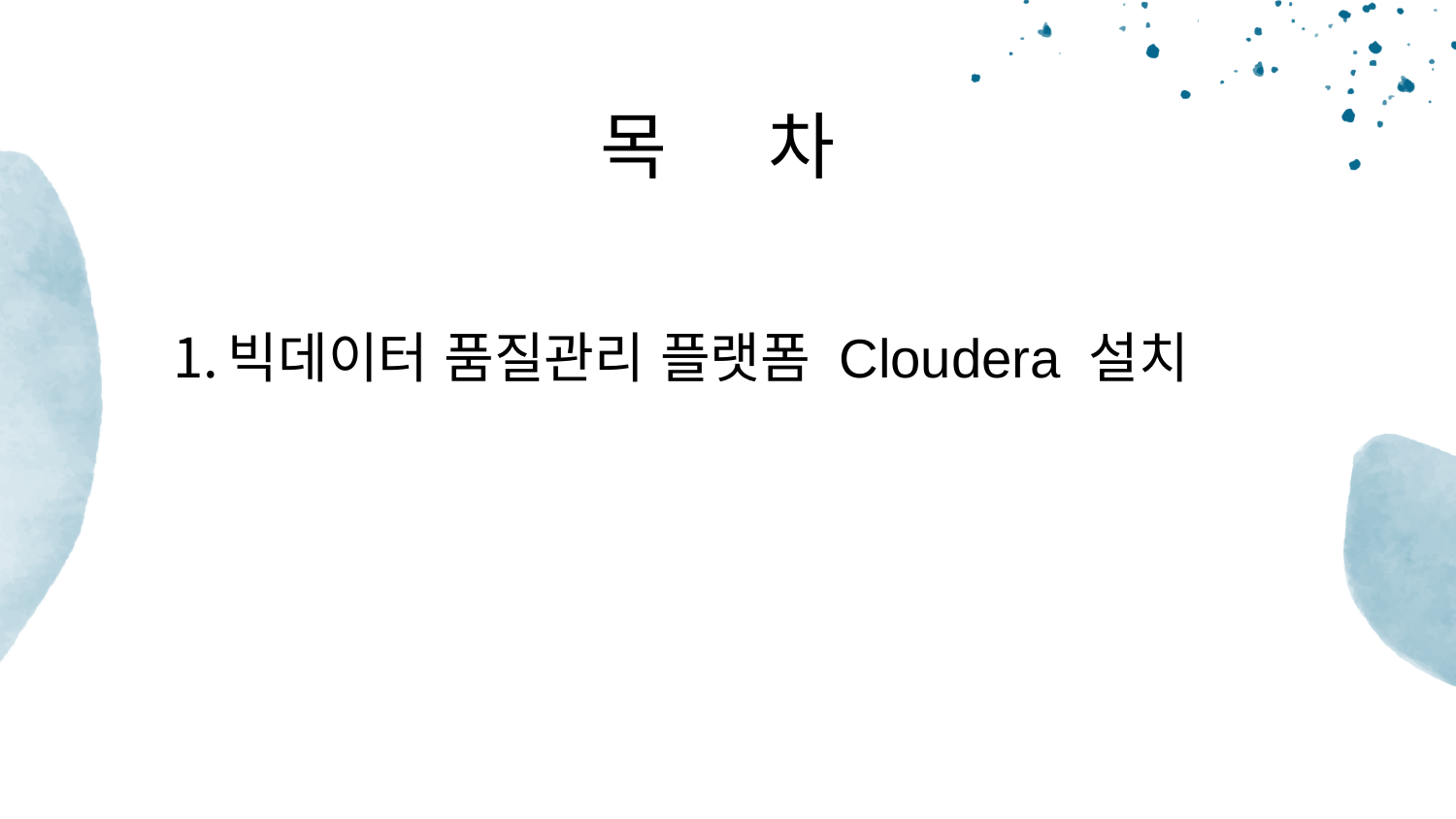

# 목     차
빅데이터 품질관리 플랫폼 Cloudera 설치